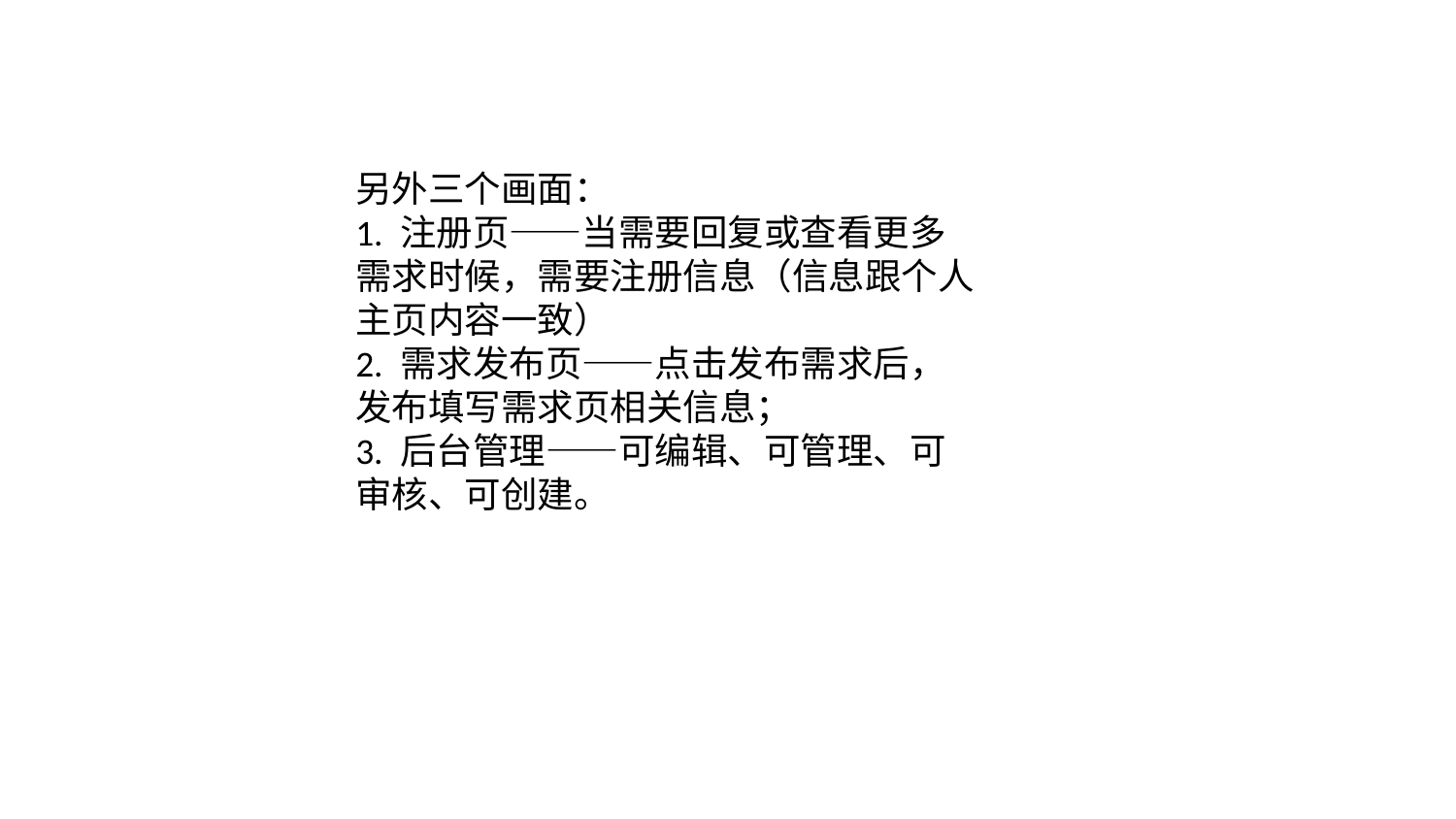

另外三个画面：
1. 注册页——当需要回复或查看更多需求时候，需要注册信息（信息跟个人主页内容一致）
2. 需求发布页——点击发布需求后，发布填写需求页相关信息；
3. 后台管理——可编辑、可管理、可审核、可创建。